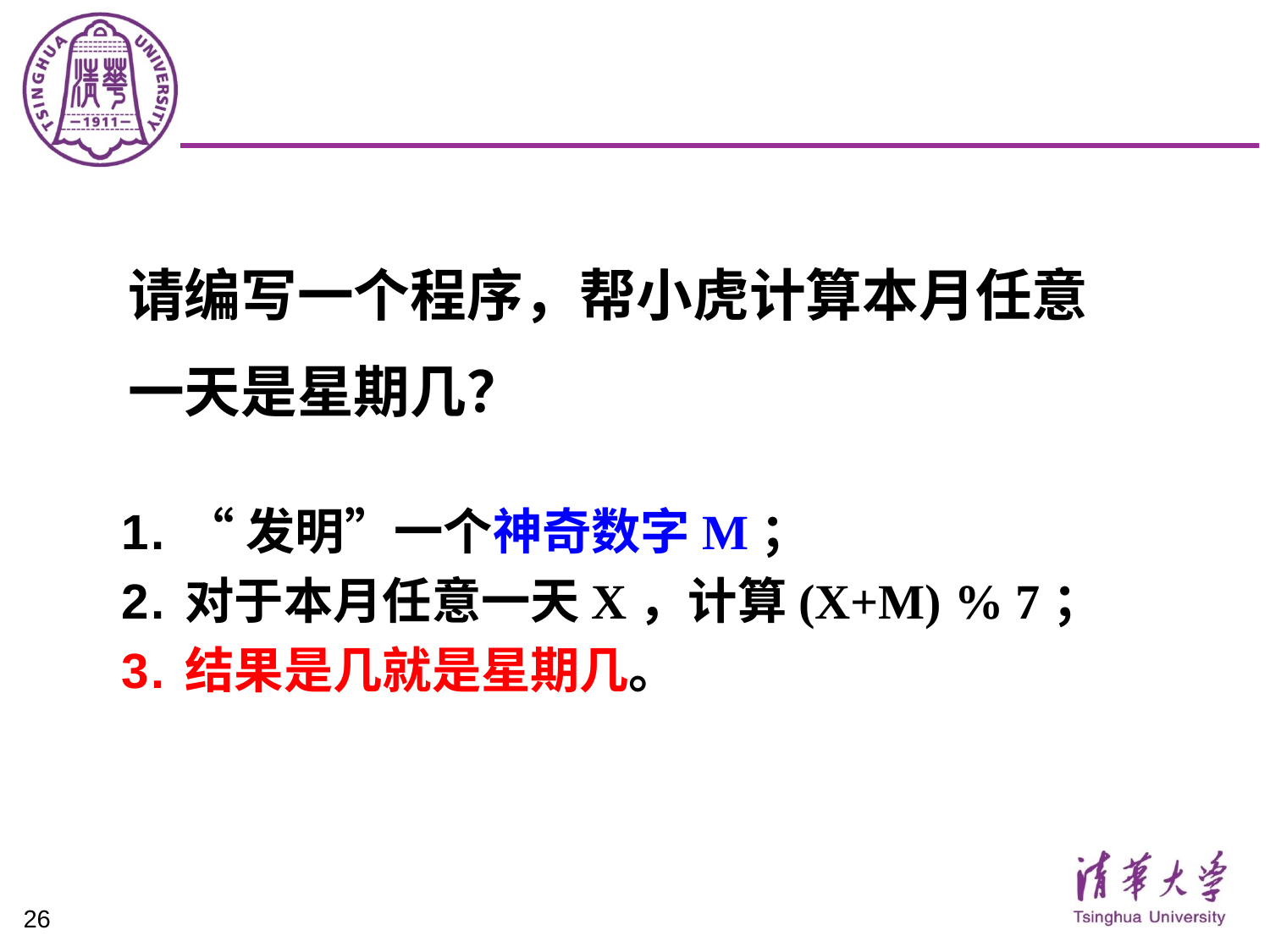

请编写一个程序，帮小虎计算本月任意
一天是星期几？
“发明”一个神奇数字M；
对于本月任意一天X，计算(X+M) % 7；
结果是几就是星期几。
26